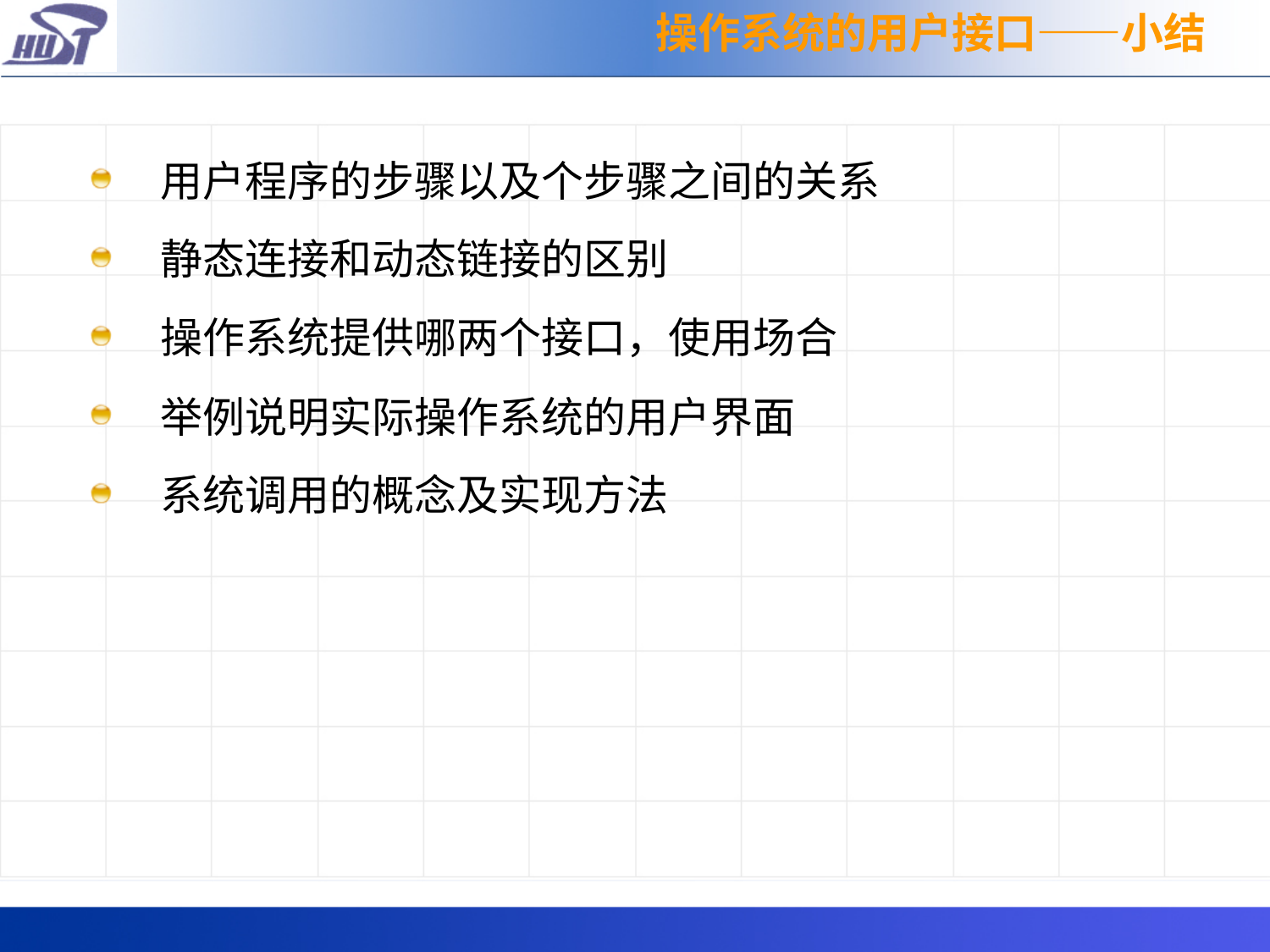

操作系统的用户接口——小结
用户程序的步骤以及个步骤之间的关系
静态连接和动态链接的区别
操作系统提供哪两个接口，使用场合
举例说明实际操作系统的用户界面
系统调用的概念及实现方法